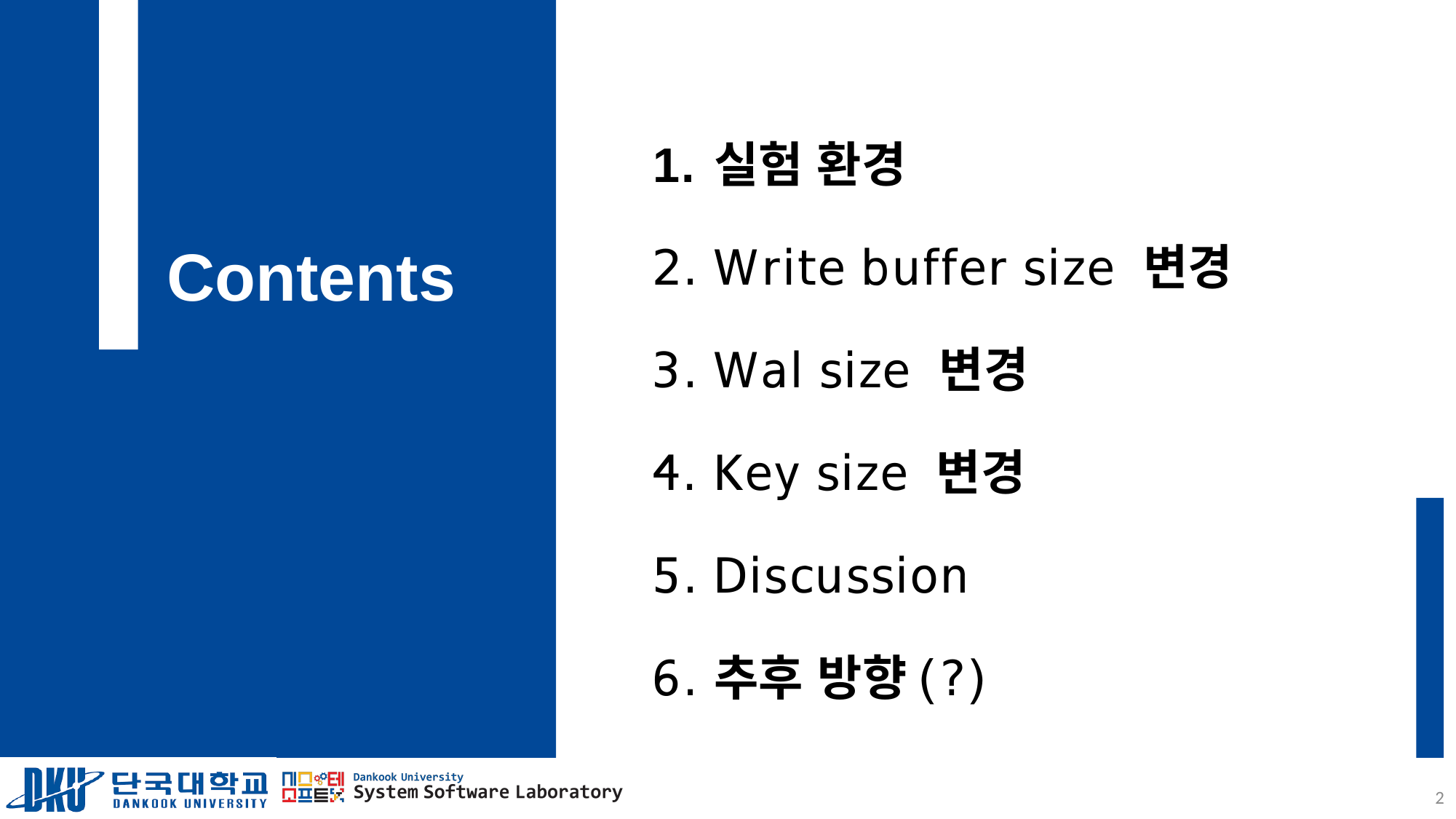

실험 환경
Write buffer size 변경
Wal size 변경
Key size 변경
Discussion
추후 방향(?)

2